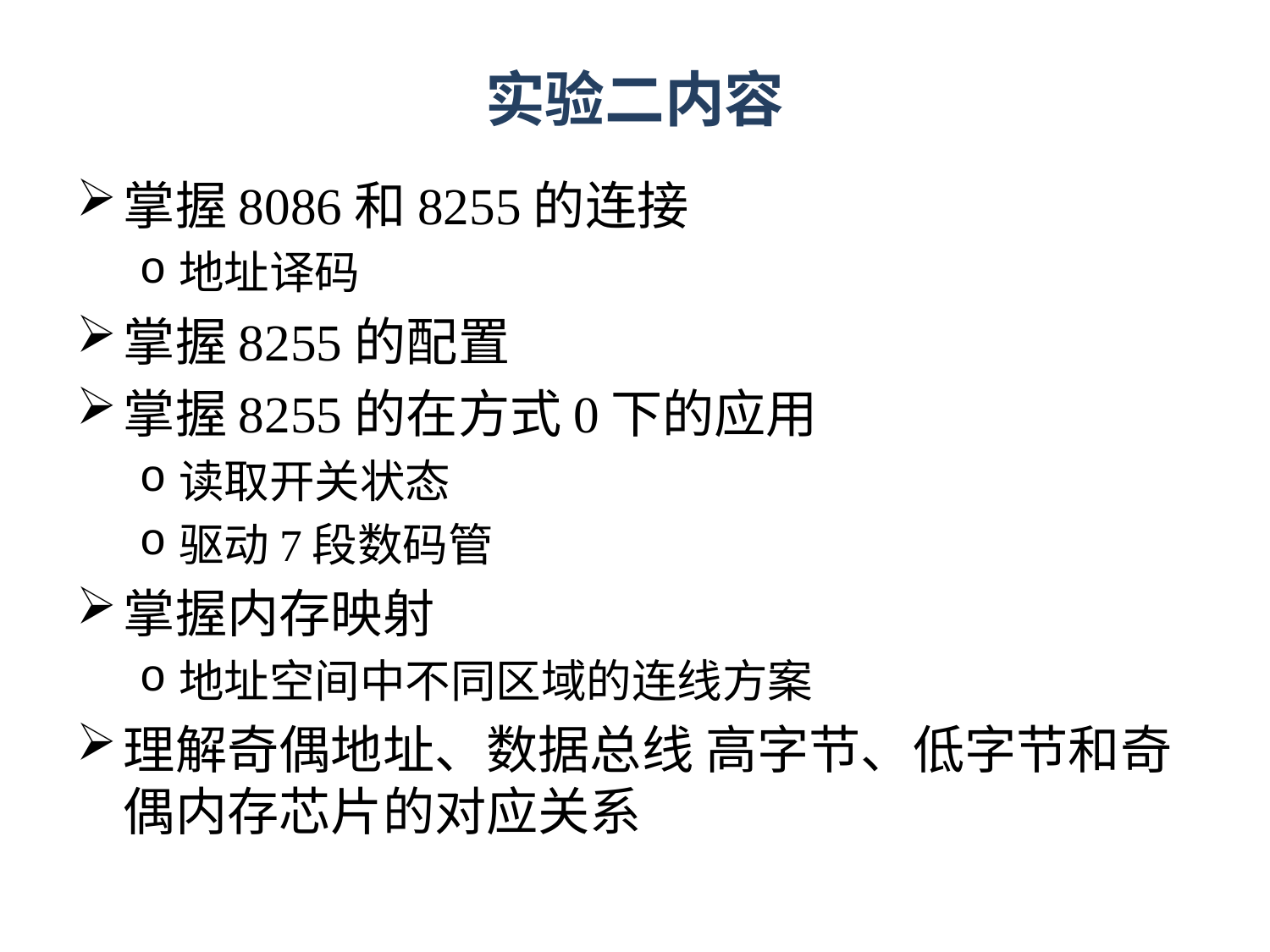

# 实验二内容
掌握8086和8255的连接
地址译码
掌握8255的配置
掌握8255的在方式0下的应用
读取开关状态
驱动7段数码管
掌握内存映射
地址空间中不同区域的连线方案
理解奇偶地址、数据总线 高字节、低字节和奇偶内存芯片的对应关系